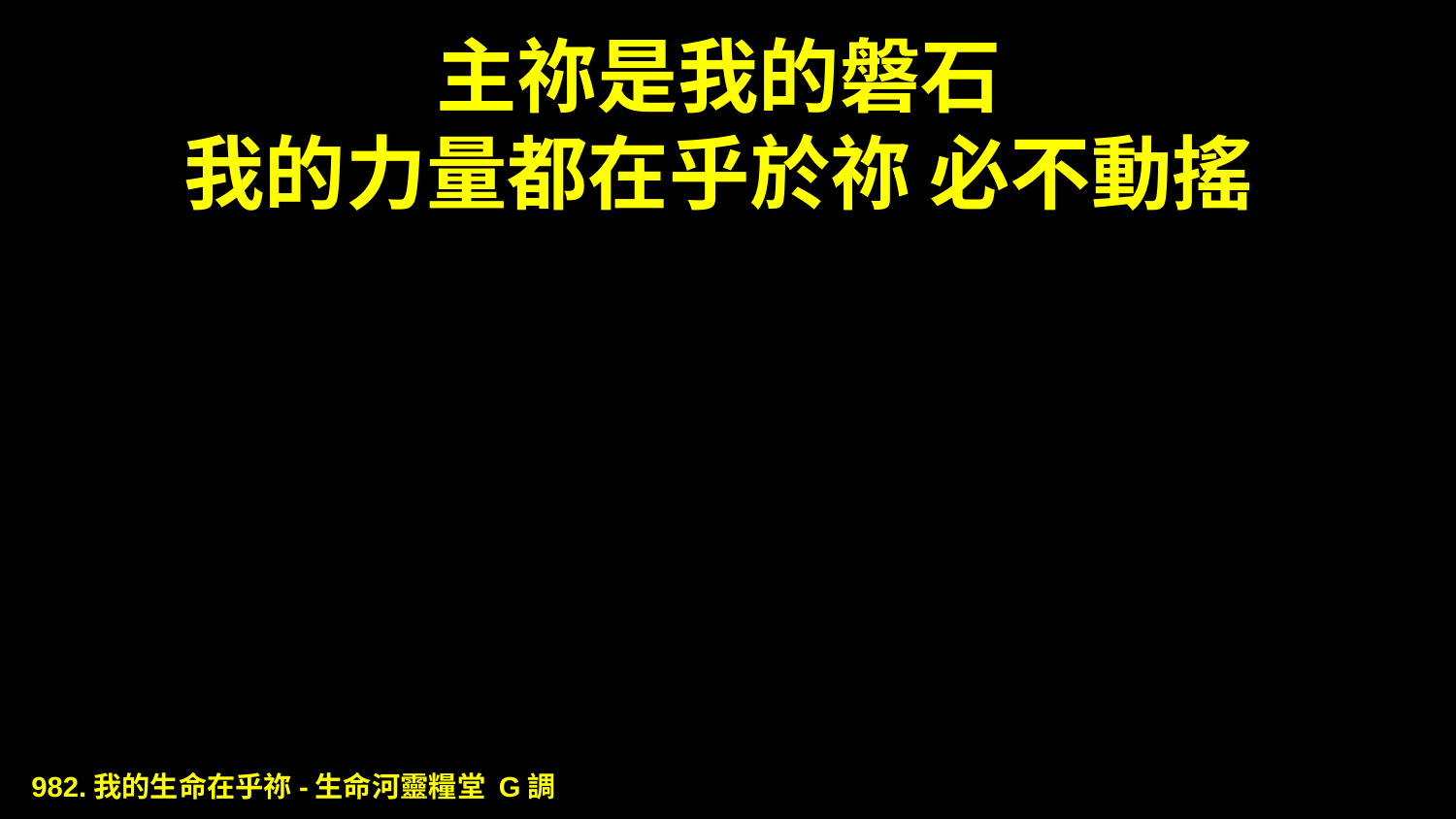

# 主祢是我的磐石 我的力量都在乎於祢 必不動搖
982.我的生命在乎祢-生命河靈糧堂 G調